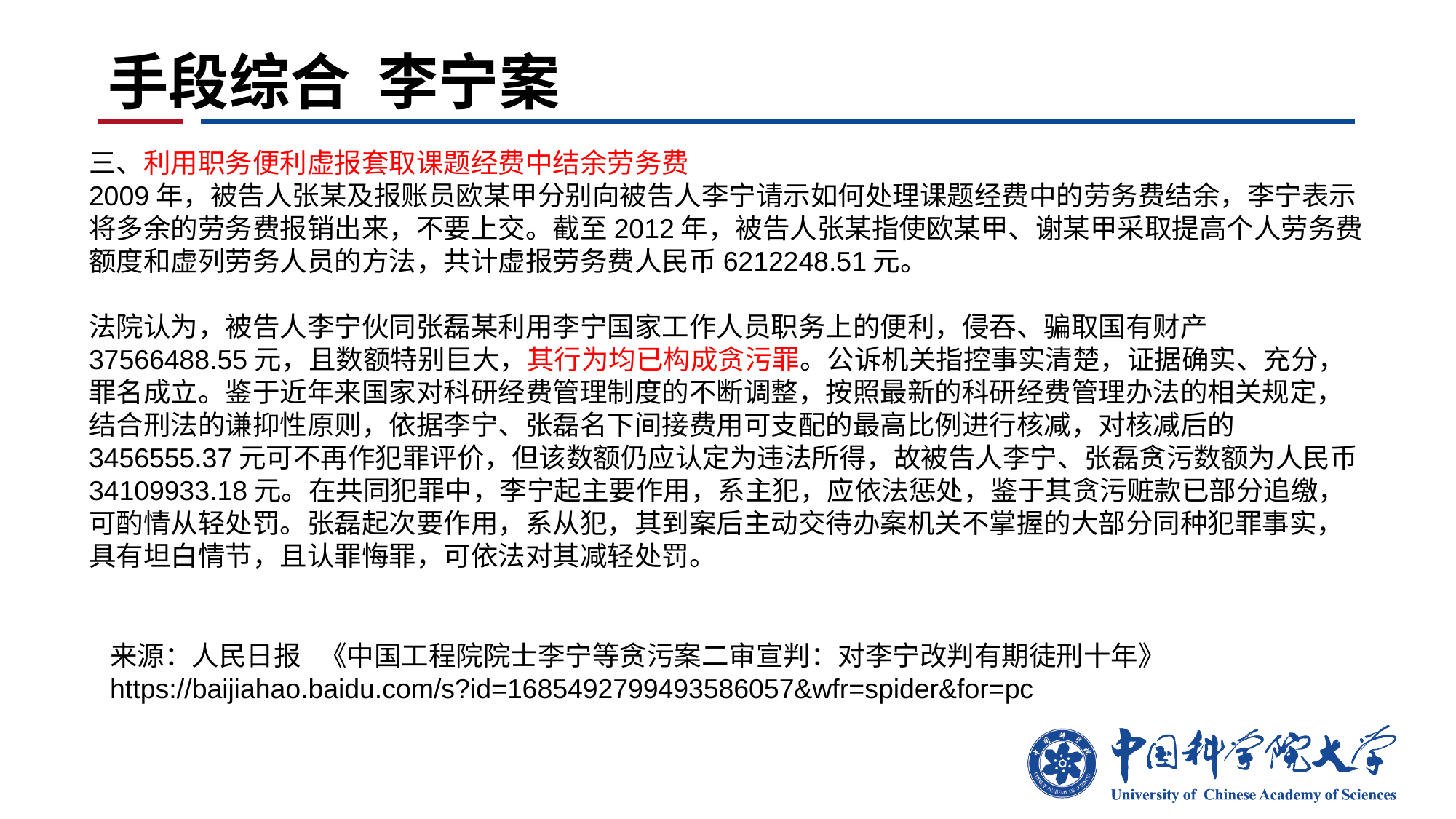

# 手段综合  李宁案
三、利用职务便利虚报套取课题经费中结余劳务费
2009年，被告人张某及报账员欧某甲分别向被告人李宁请示如何处理课题经费中的劳务费结余，李宁表示将多余的劳务费报销出来，不要上交。截至2012年，被告人张某指使欧某甲、谢某甲采取提高个人劳务费额度和虚列劳务人员的方法，共计虚报劳务费人民币6212248.51元。

法院认为，被告人李宁伙同张磊某利用李宁国家工作人员职务上的便利，侵吞、骗取国有财产37566488.55元，且数额特别巨大，其行为均已构成贪污罪。公诉机关指控事实清楚，证据确实、充分，罪名成立。鉴于近年来国家对科研经费管理制度的不断调整，按照最新的科研经费管理办法的相关规定，结合刑法的谦抑性原则，依据李宁、张磊名下间接费用可支配的最高比例进行核减，对核减后的3456555.37元可不再作犯罪评价，但该数额仍应认定为违法所得，故被告人李宁、张磊贪污数额为人民币34109933.18元。在共同犯罪中，李宁起主要作用，系主犯，应依法惩处，鉴于其贪污赃款已部分追缴，可酌情从轻处罚。张磊起次要作用，系从犯，其到案后主动交待办案机关不掌握的大部分同种犯罪事实，具有坦白情节，且认罪悔罪，可依法对其减轻处罚。

来源：人民日报   《中国工程院院士李宁等贪污案二审宣判：对李宁改判有期徒刑十年》
https://baijiahao.baidu.com/s?id=1685492799493586057&wfr=spider&for=pc